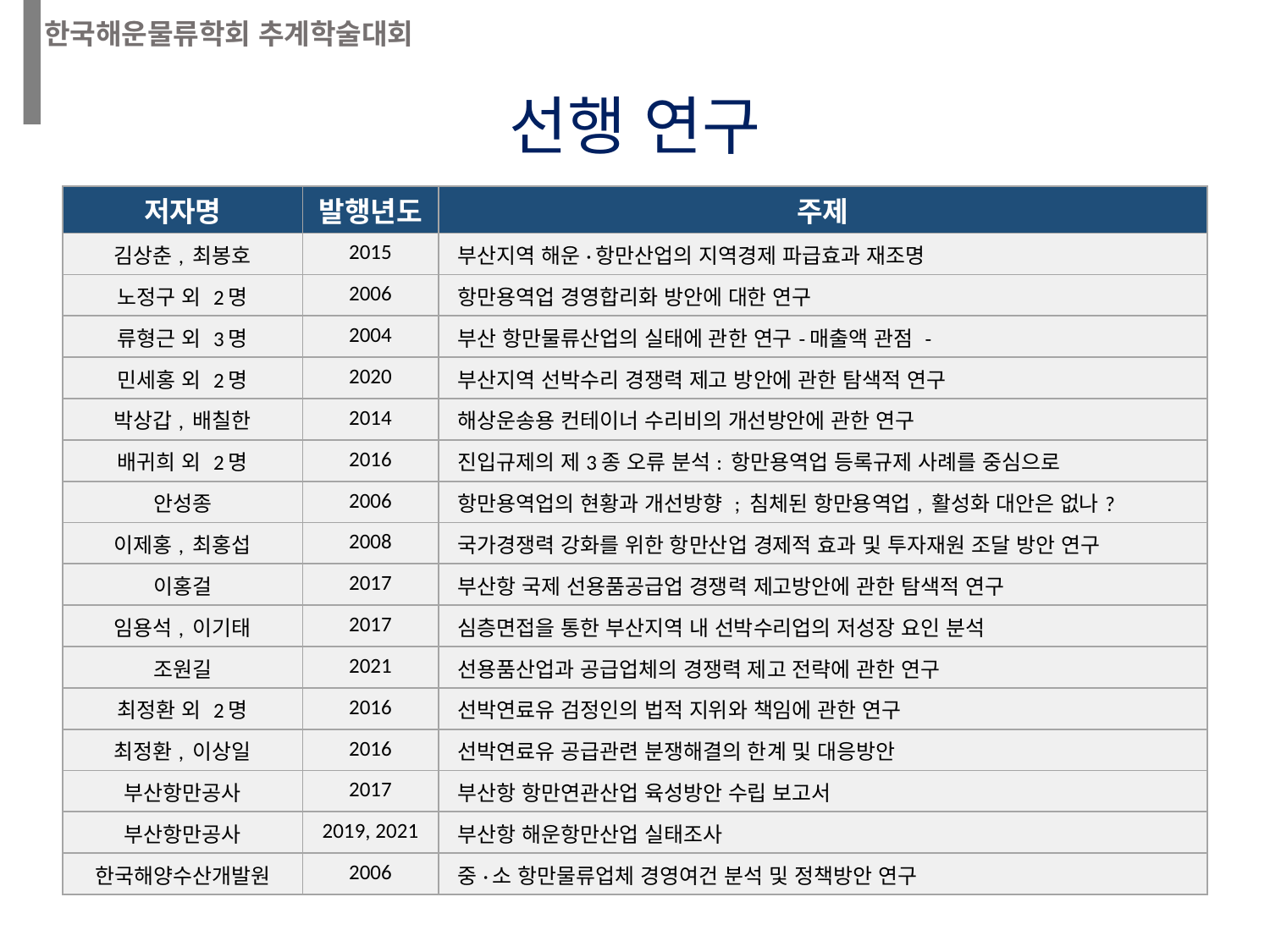

한국해운물류학회 추계학술대회
선행 연구
| 저자명 | 발행년도 | 주제 |
| --- | --- | --- |
| 김상춘, 최봉호 | 2015 | 부산지역 해운·항만산업의 지역경제 파급효과 재조명 |
| 노정구 외 2명 | 2006 | 항만용역업 경영합리화 방안에 대한 연구 |
| 류형근 외 3명 | 2004 | 부산 항만물류산업의 실태에 관한 연구-매출액 관점 - |
| 민세홍 외 2명 | 2020 | 부산지역 선박수리 경쟁력 제고 방안에 관한 탐색적 연구 |
| 박상갑, 배칠한 | 2014 | 해상운송용 컨테이너 수리비의 개선방안에 관한 연구 |
| 배귀희 외 2명 | 2016 | 진입규제의 제3종 오류 분석: 항만용역업 등록규제 사례를 중심으로 |
| 안성종 | 2006 | 항만용역업의 현황과 개선방향 ; 침체된 항만용역업, 활성화 대안은 없나? |
| 이제홍, 최홍섭 | 2008 | 국가경쟁력 강화를 위한 항만산업 경제적 효과 및 투자재원 조달 방안 연구 |
| 이홍걸 | 2017 | 부산항 국제 선용품공급업 경쟁력 제고방안에 관한 탐색적 연구 |
| 임용석, 이기태 | 2017 | 심층면접을 통한 부산지역 내 선박수리업의 저성장 요인 분석 |
| 조원길 | 2021 | 선용품산업과 공급업체의 경쟁력 제고 전략에 관한 연구 |
| 최정환 외 2명 | 2016 | 선박연료유 검정인의 법적 지위와 책임에 관한 연구 |
| 최정환, 이상일 | 2016 | 선박연료유 공급관련 분쟁해결의 한계 및 대응방안 |
| 부산항만공사 | 2017 | 부산항 항만연관산업 육성방안 수립 보고서 |
| 부산항만공사 | 2019, 2021 | 부산항 해운항만산업 실태조사 |
| 한국해양수산개발원 | 2006 | 중·소 항만물류업체 경영여건 분석 및 정책방안 연구 |